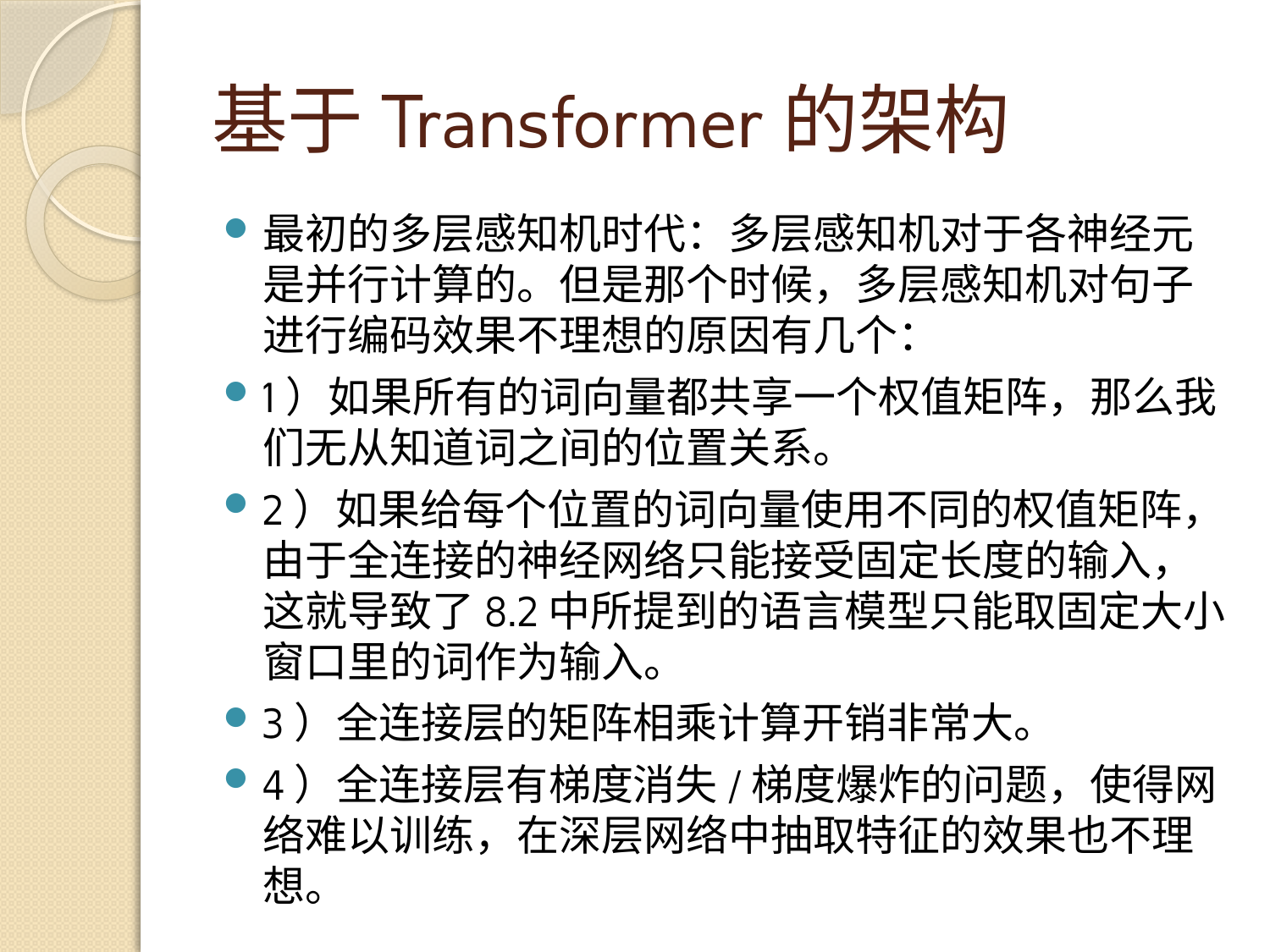

# 基于Transformer的架构
最初的多层感知机时代：多层感知机对于各神经元是并行计算的。但是那个时候，多层感知机对句子进行编码效果不理想的原因有几个：
1）如果所有的词向量都共享一个权值矩阵，那么我们无从知道词之间的位置关系。
2）如果给每个位置的词向量使用不同的权值矩阵，由于全连接的神经网络只能接受固定长度的输入，这就导致了8.2中所提到的语言模型只能取固定大小窗口里的词作为输入。
3）全连接层的矩阵相乘计算开销非常大。
4）全连接层有梯度消失/梯度爆炸的问题，使得网络难以训练，在深层网络中抽取特征的效果也不理想。